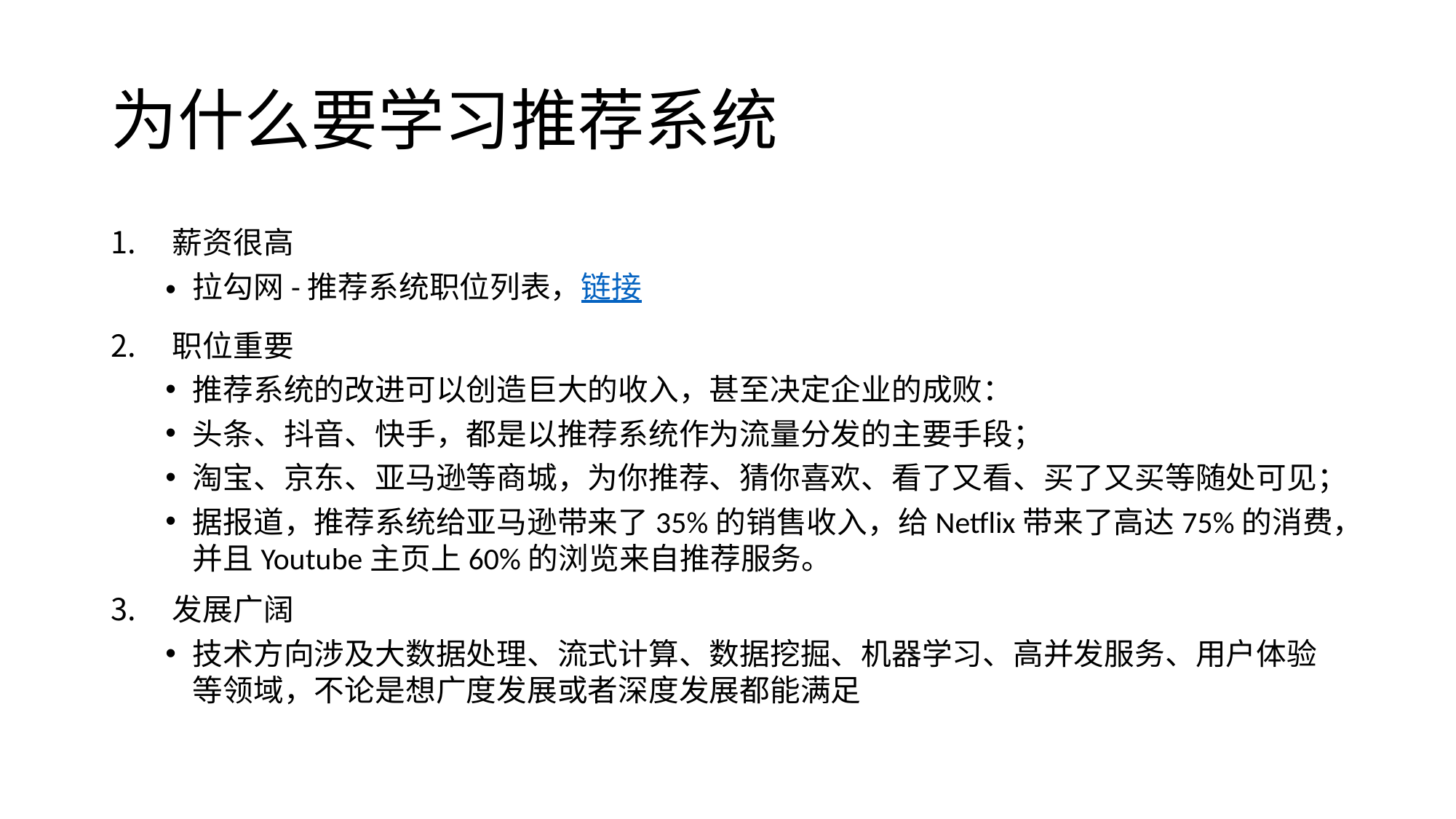

# 为什么要学习推荐系统
薪资很高
拉勾网-推荐系统职位列表，链接
职位重要
推荐系统的改进可以创造巨大的收入，甚至决定企业的成败：
头条、抖音、快手，都是以推荐系统作为流量分发的主要手段；
淘宝、京东、亚马逊等商城，为你推荐、猜你喜欢、看了又看、买了又买等随处可见；
据报道，推荐系统给亚马逊带来了35%的销售收入，给Netflix带来了高达75%的消费，并且Youtube主页上60%的浏览来自推荐服务。
发展广阔
技术方向涉及大数据处理、流式计算、数据挖掘、机器学习、高并发服务、用户体验等领域，不论是想广度发展或者深度发展都能满足